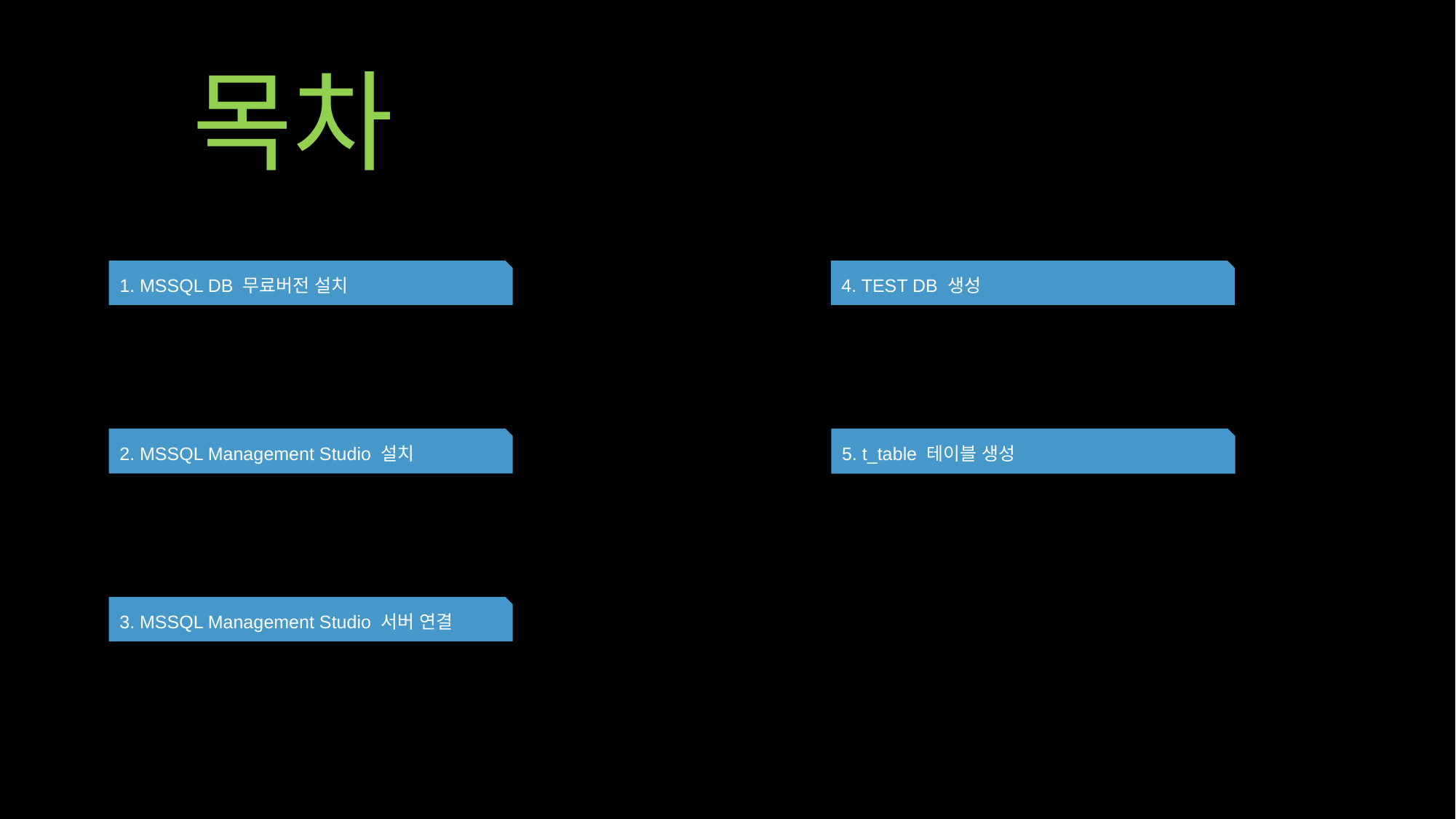

# 목차
1. MSSQL DB 무료버전 설치
4. TEST DB 생성
2. MSSQL Management Studio 설치
5. t_table 테이블 생성
3. MSSQL Management Studio 서버 연결